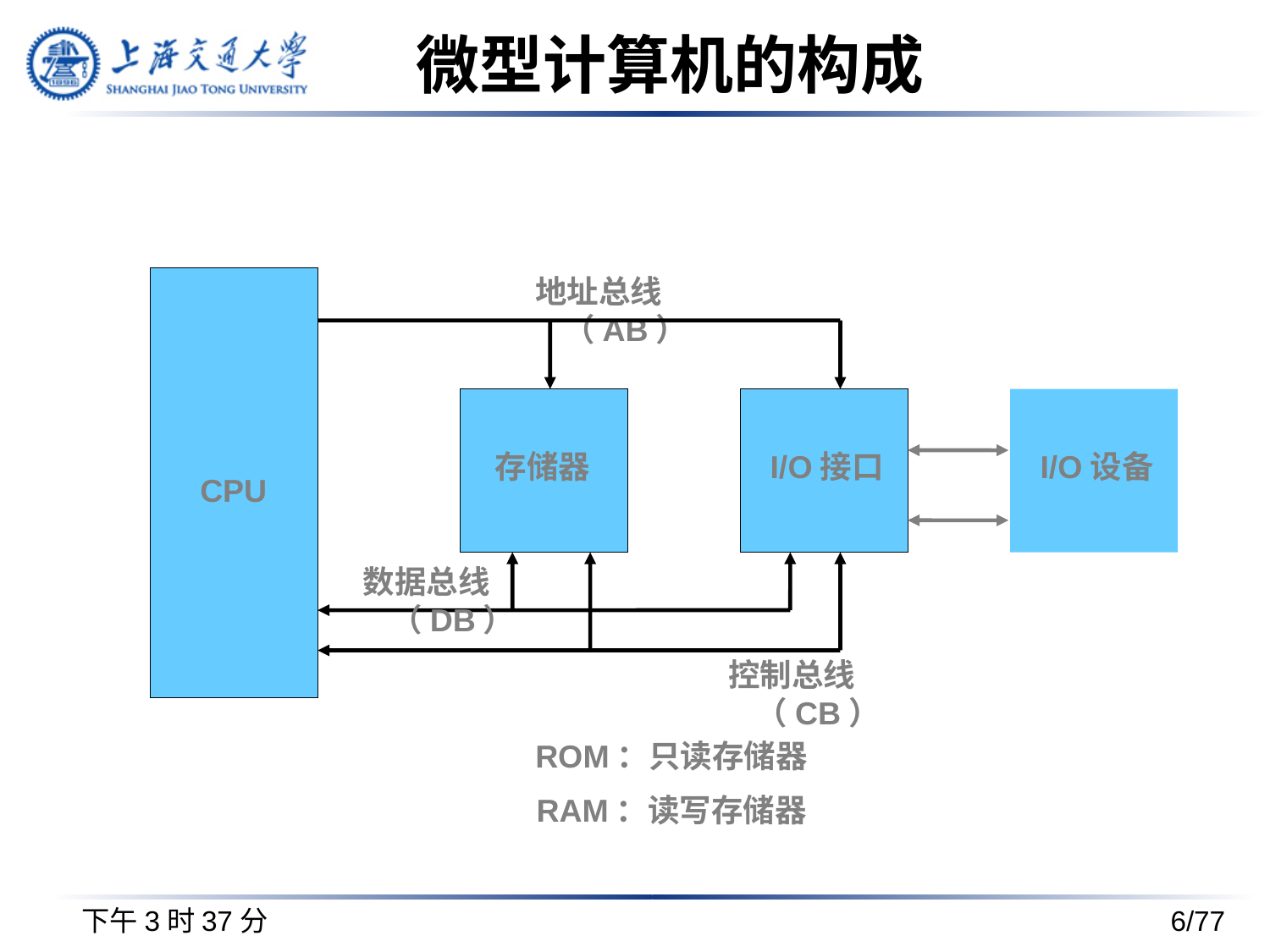

# 微型计算机的构成

地址总线（AB）

存储器

I/O接口

I/O设备

CPU

数据总线（DB）

控制总线（CB）

ROM：只读存储器
RAM：读写存储器
下午3时37分
6/77